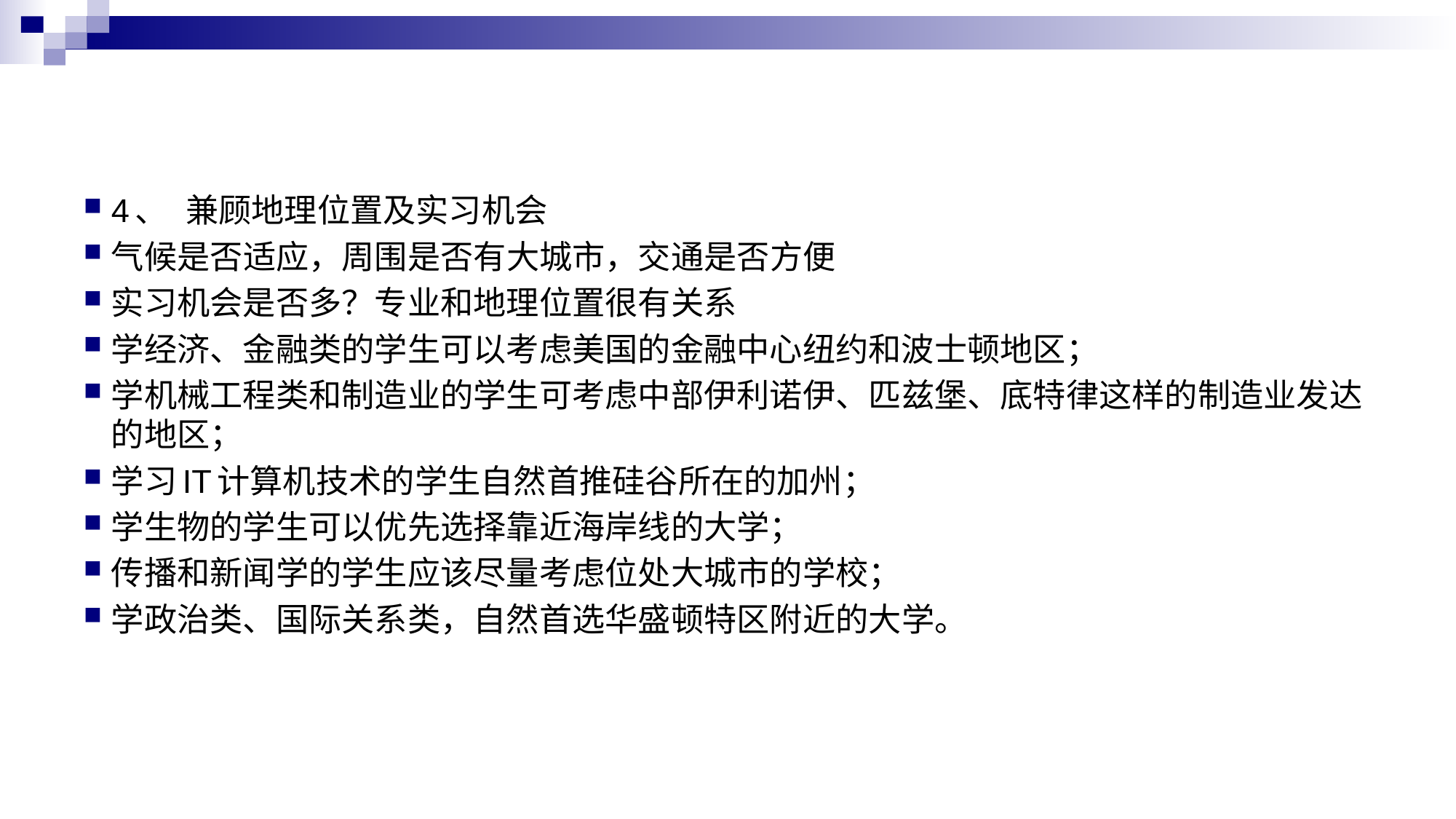

#
4、	兼顾地理位置及实习机会
气候是否适应，周围是否有大城市，交通是否方便
实习机会是否多？专业和地理位置很有关系
学经济、金融类的学生可以考虑美国的金融中心纽约和波士顿地区；
学机械工程类和制造业的学生可考虑中部伊利诺伊、匹兹堡、底特律这样的制造业发达的地区；
学习IT计算机技术的学生自然首推硅谷所在的加州；
学生物的学生可以优先选择靠近海岸线的大学；
传播和新闻学的学生应该尽量考虑位处大城市的学校；
学政治类、国际关系类，自然首选华盛顿特区附近的大学。